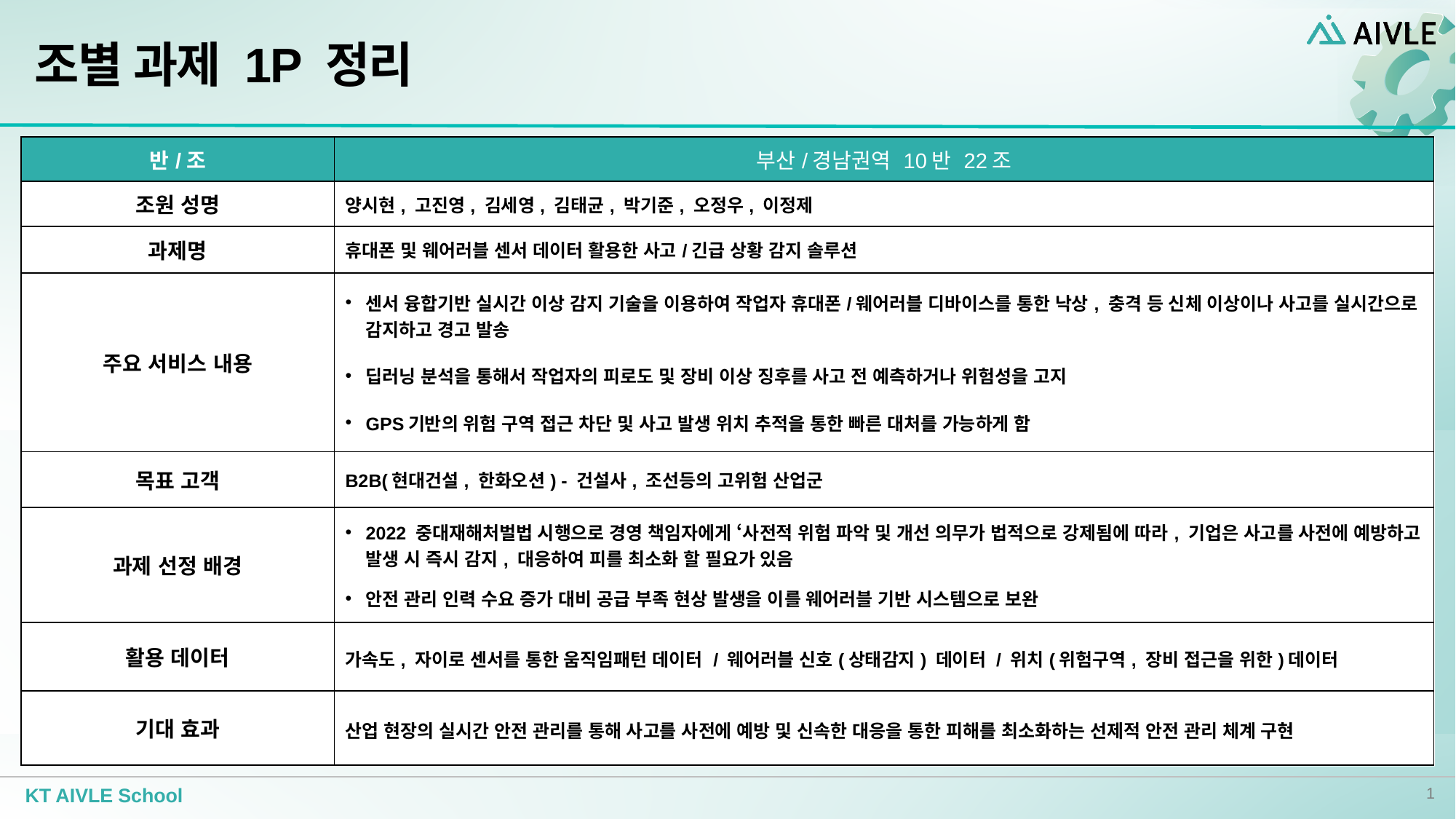

조별 과제 1P 정리
| 반/조 | 부산/경남권역 10반 22조 |
| --- | --- |
| 조원 성명 | 양시현, 고진영, 김세영, 김태균, 박기준, 오정우, 이정제 |
| 과제명 | 휴대폰 및 웨어러블 센서 데이터 활용한 사고/긴급 상황 감지 솔루션 |
| 주요 서비스 내용 | 센서 융합기반 실시간 이상 감지 기술을 이용하여 작업자 휴대폰/웨어러블 디바이스를 통한 낙상, 충격 등 신체 이상이나 사고를 실시간으로 감지하고 경고 발송 딥러닝 분석을 통해서 작업자의 피로도 및 장비 이상 징후를 사고 전 예측하거나 위험성을 고지 GPS기반의 위험 구역 접근 차단 및 사고 발생 위치 추적을 통한 빠른 대처를 가능하게 함 |
| 목표 고객 | B2B(현대건설, 한화오션) - 건설사, 조선등의 고위험 산업군 |
| 과제 선정 배경 | 2022 중대재해처벌법 시행으로 경영 책임자에게 ‘사전적 위험 파악 및 개선 의무가 법적으로 강제됨에 따라, 기업은 사고를 사전에 예방하고 발생 시 즉시 감지, 대응하여 피를 최소화 할 필요가 있음 안전 관리 인력 수요 증가 대비 공급 부족 현상 발생을 이를 웨어러블 기반 시스템으로 보완 |
| 활용 데이터 | 가속도, 자이로 센서를 통한 움직임패턴 데이터 / 웨어러블 신호(상태감지) 데이터 / 위치(위험구역, 장비 접근을 위한)데이터 |
| 기대 효과 | 산업 현장의 실시간 안전 관리를 통해 사고를 사전에 예방 및 신속한 대응을 통한 피해를 최소화하는 선제적 안전 관리 체계 구현 |